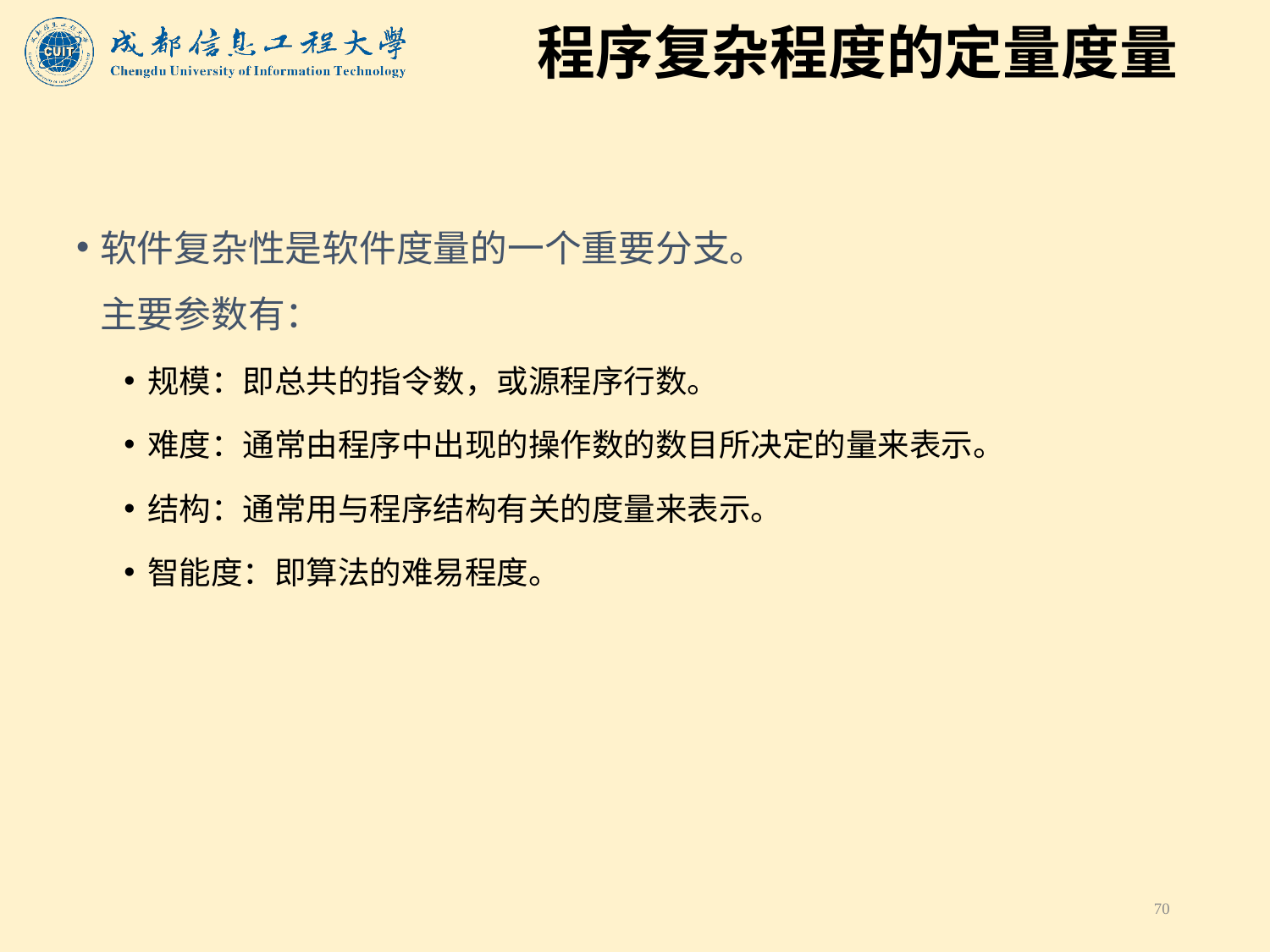

# 程序复杂程度的定量度量
软件复杂性是软件度量的一个重要分支。
主要参数有：
规模：即总共的指令数，或源程序行数。
难度：通常由程序中出现的操作数的数目所决定的量来表示。
结构：通常用与程序结构有关的度量来表示。
智能度：即算法的难易程度。

70